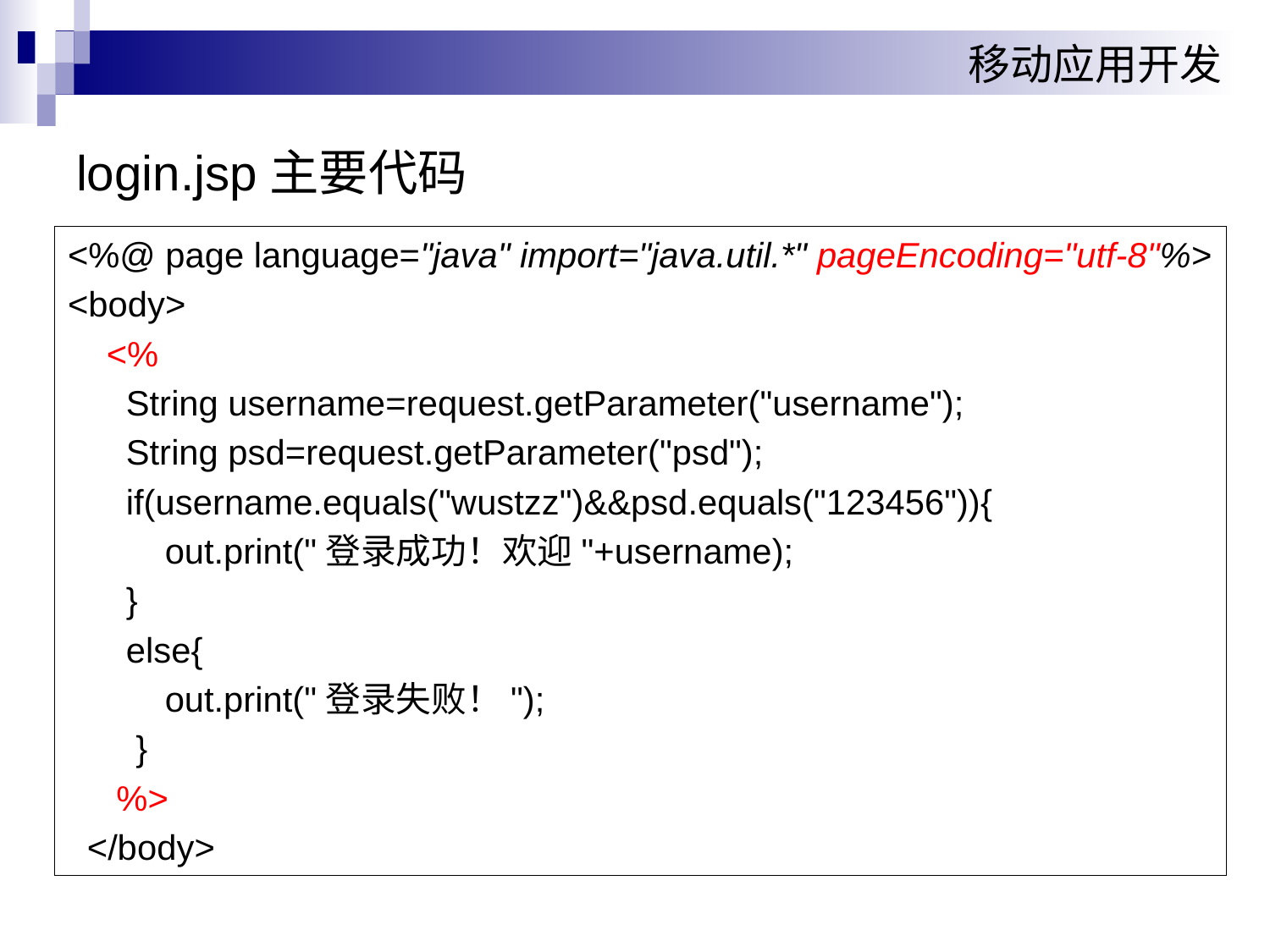

# login.jsp主要代码
<%@ page language="java" import="java.util.*" pageEncoding="utf-8"%>
<body>
    <%
      String username=request.getParameter("username");
      String psd=request.getParameter("psd");
      if(username.equals("wustzz")&&psd.equals("123456")){
          out.print("登录成功！欢迎"+username);
      }
      else{
          out.print("登录失败！");
       }
     %>
  </body>